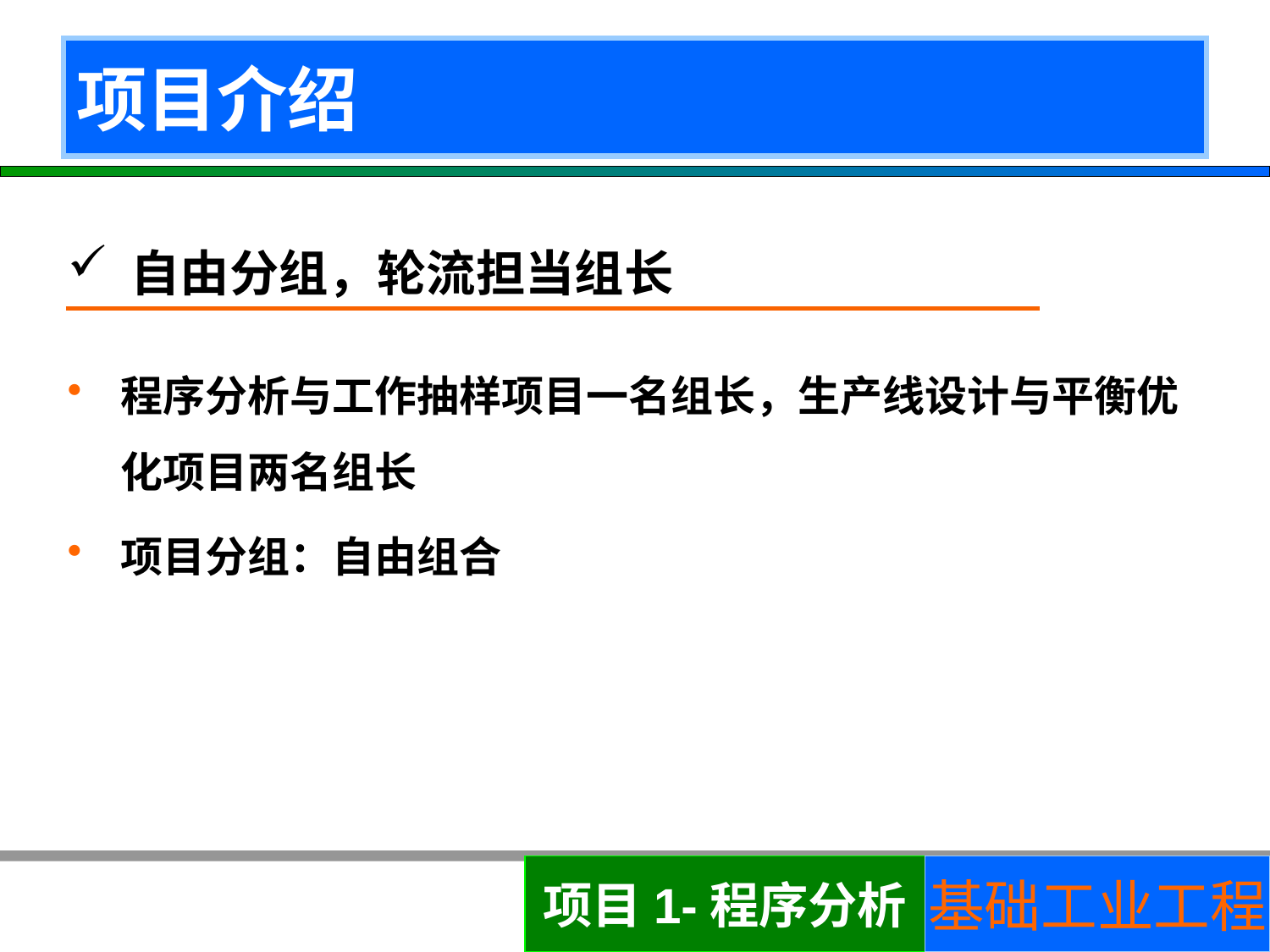

# 项目介绍
自由分组，轮流担当组长
程序分析与工作抽样项目一名组长，生产线设计与平衡优化项目两名组长
项目分组：自由组合